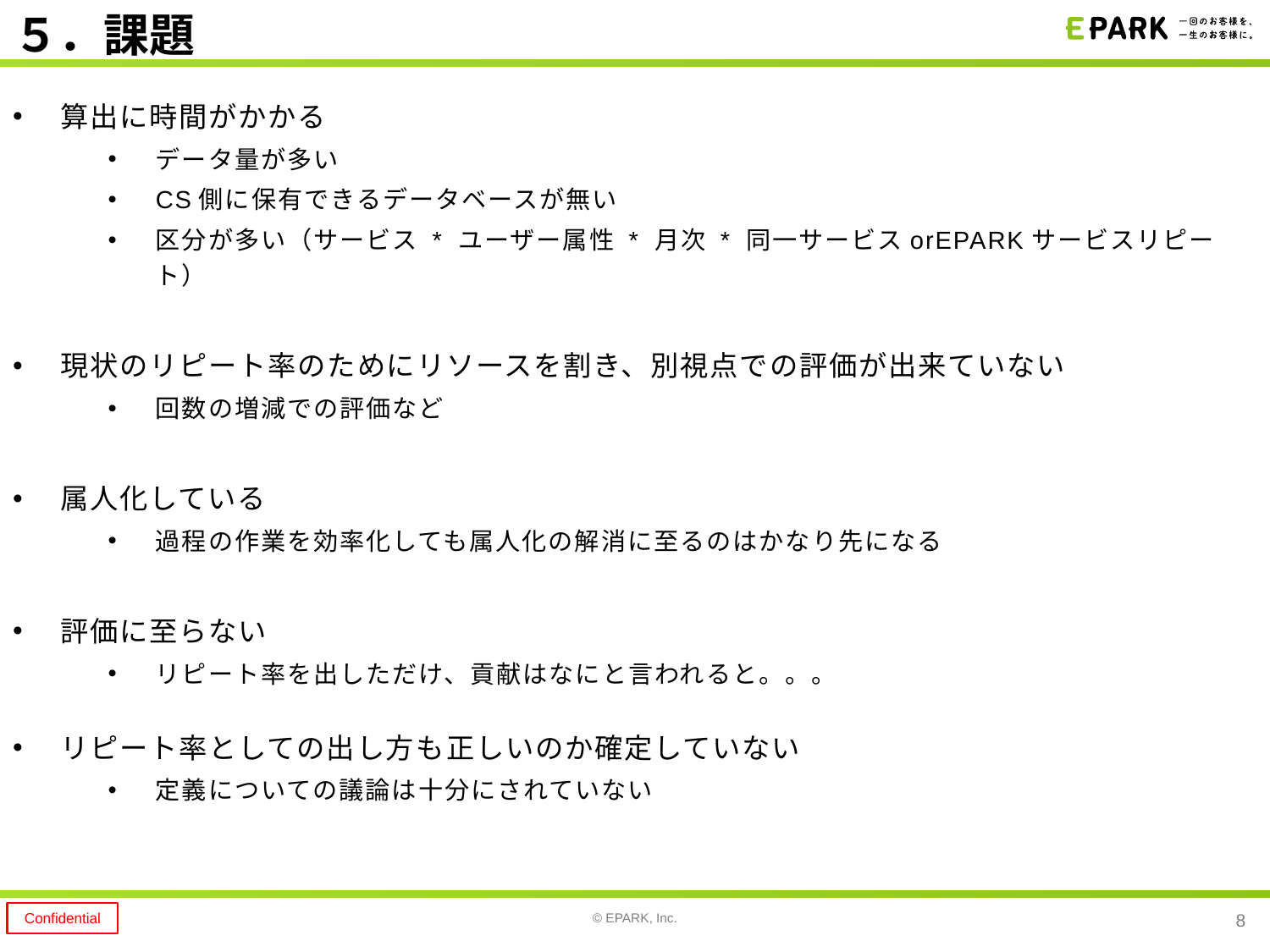

# ５．課題
算出に時間がかかる
データ量が多い
CS側に保有できるデータベースが無い
区分が多い（サービス * ユーザー属性 * 月次 * 同一サービスorEPARKサービスリピート）

現状のリピート率のためにリソースを割き、別視点での評価が出来ていない
回数の増減での評価など

属人化している
過程の作業を効率化しても属人化の解消に至るのはかなり先になる

評価に至らない
リピート率を出しただけ、貢献はなにと言われると。。。

リピート率としての出し方も正しいのか確定していない
定義についての議論は十分にされていない